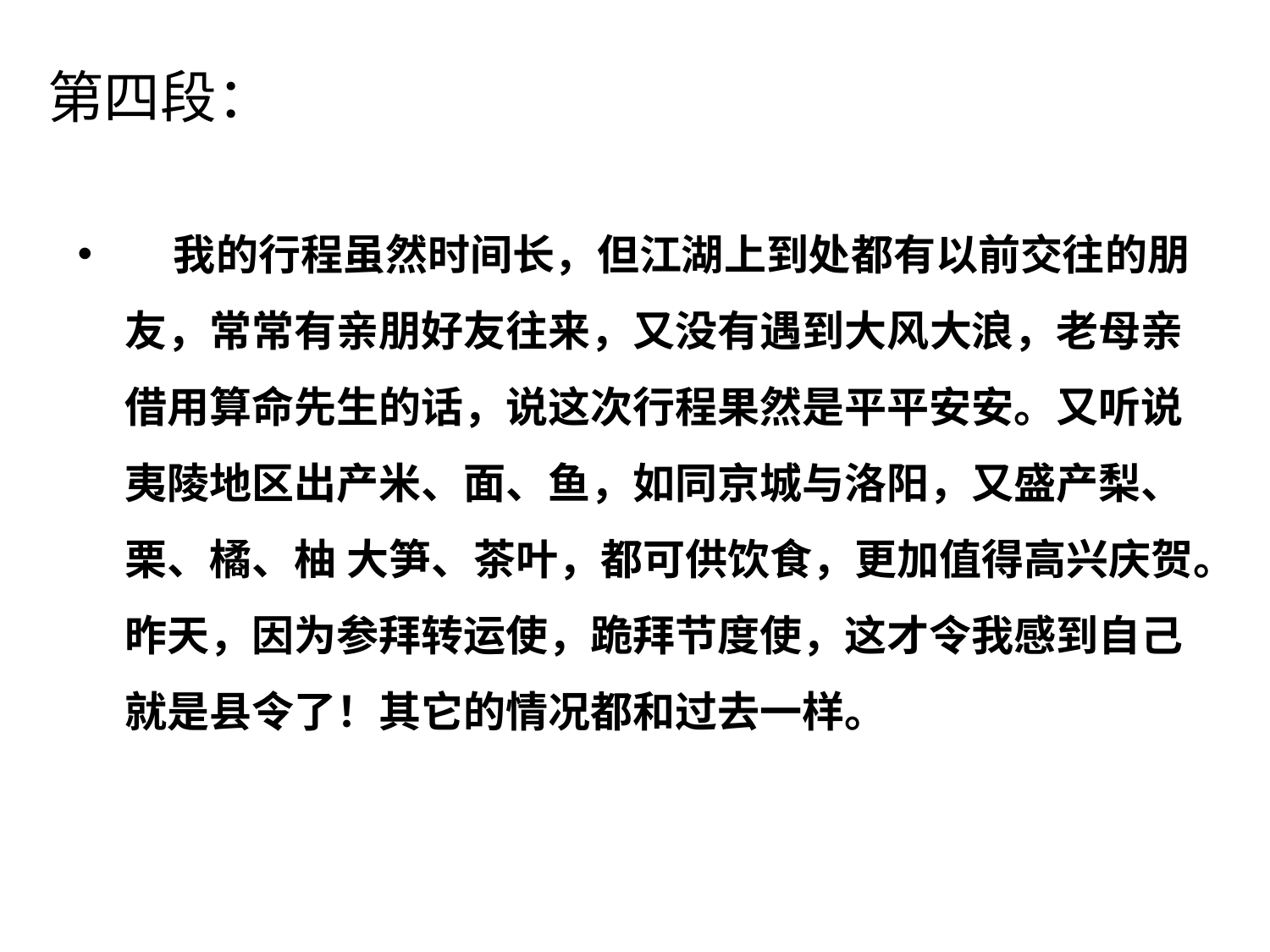

# 第四段：
    我的行程虽然时间长，但江湖上到处都有以前交往的朋友，常常有亲朋好友往来，又没有遇到大风大浪，老母亲借用算命先生的话，说这次行程果然是平平安安。又听说夷陵地区出产米、面、鱼，如同京城与洛阳，又盛产梨、栗、橘、柚 大笋、茶叶，都可供饮食，更加值得高兴庆贺。昨天，因为参拜转运使，跪拜节度使，这才令我感到自己就是县令了！其它的情况都和过去一样。